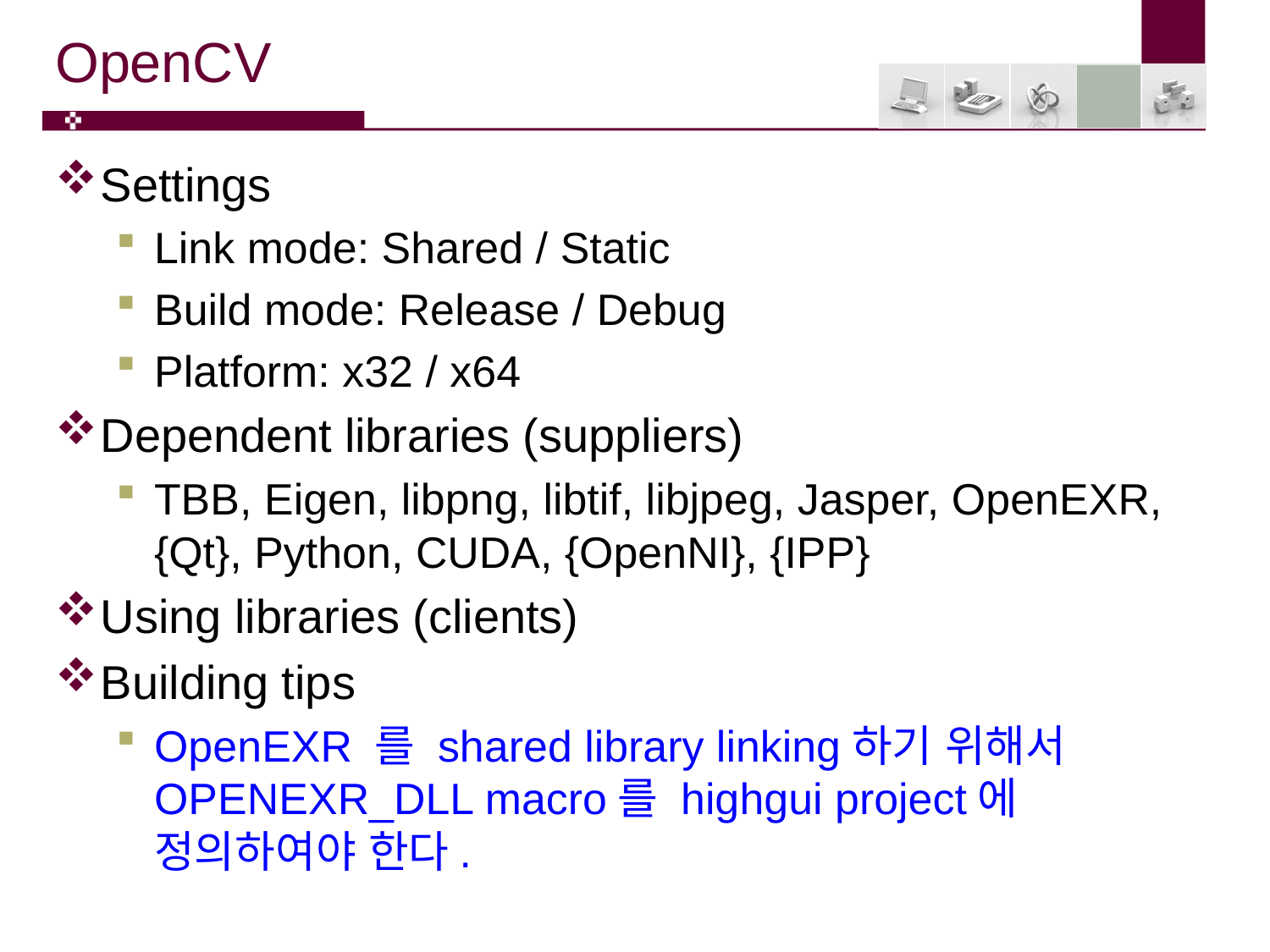

# OpenCV
Settings
Link mode: Shared / Static
Build mode: Release / Debug
Platform: x32 / x64
Dependent libraries (suppliers)
TBB, Eigen, libpng, libtif, libjpeg, Jasper, OpenEXR, {Qt}, Python, CUDA, {OpenNI}, {IPP}
Using libraries (clients)
Building tips
OpenEXR 를 shared library linking하기 위해서 OPENEXR_DLL macro를 highgui project에 정의하여야 한다.